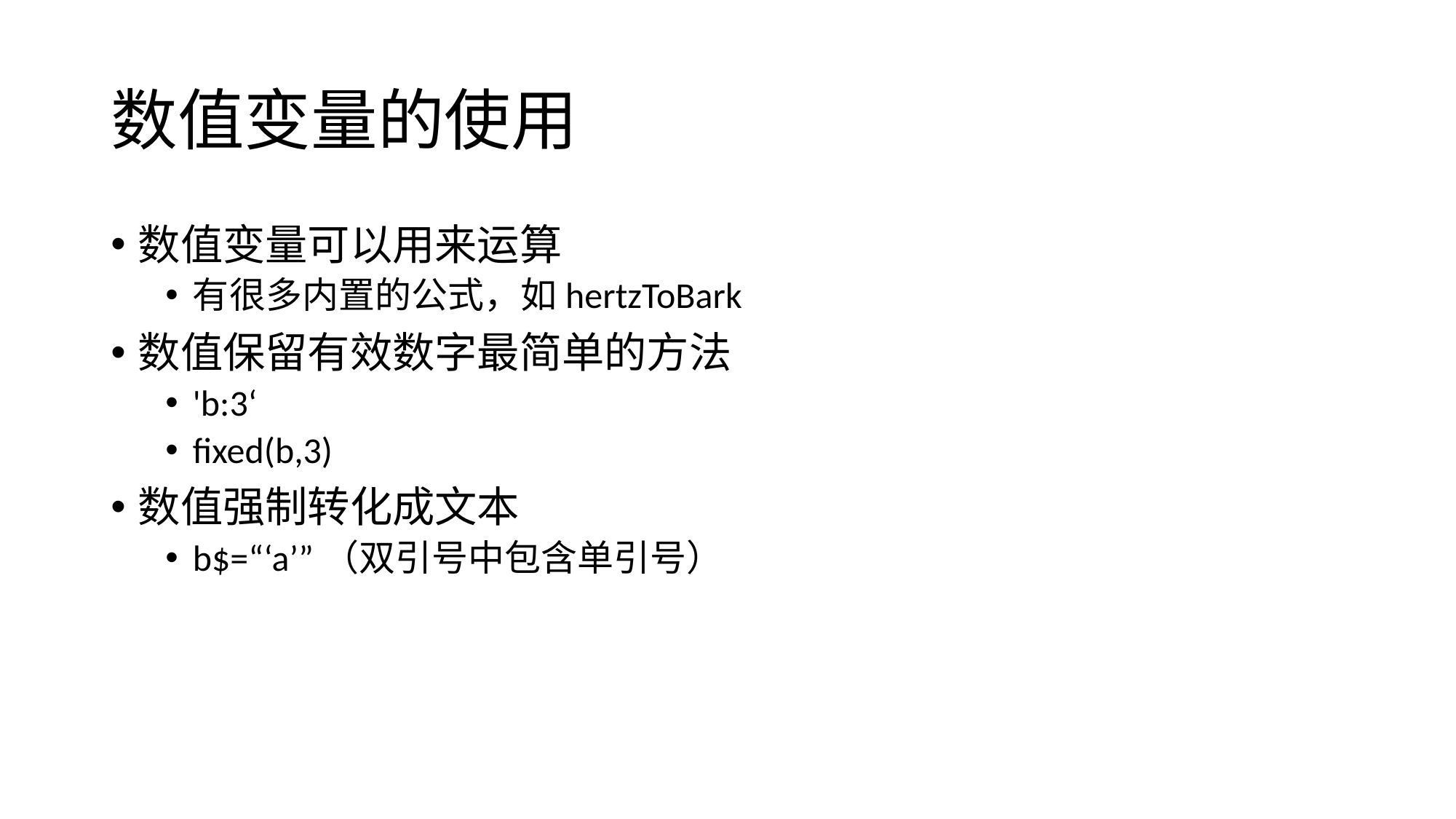

# 数值变量的使用
数值变量可以用来运算
有很多内置的公式，如hertzToBark
数值保留有效数字最简单的方法
'b:3‘
fixed(b,3)
数值强制转化成文本
b$=“‘a’”（双引号中包含单引号）